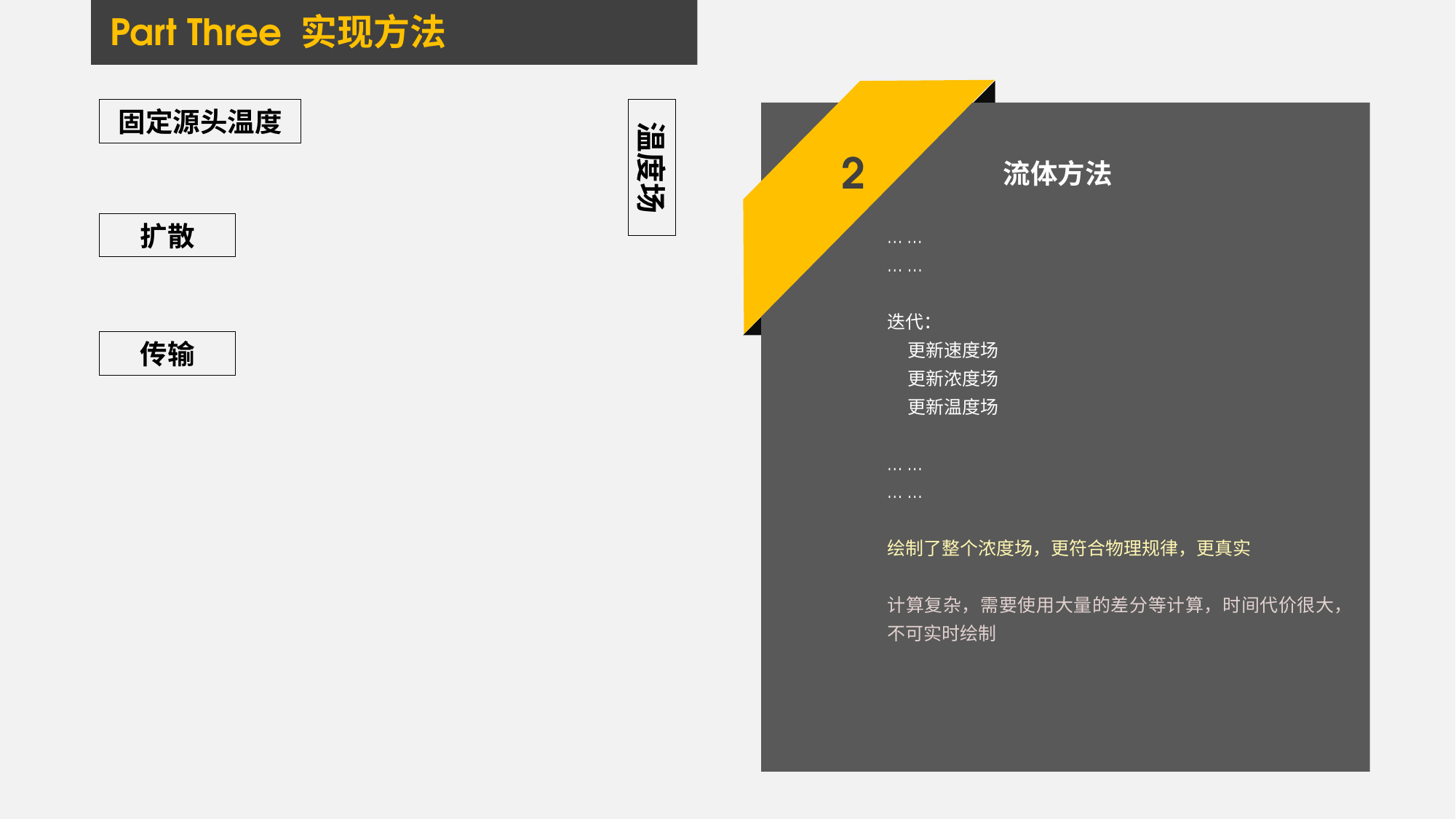

Part Three 实现方法

固定源头温度

2
温度场
流体方法

… …
… …

迭代：
    更新速度场
    更新浓度场
    更新温度场

… …
… …

绘制了整个浓度场，更符合物理规律，更真实

计算复杂，需要使用大量的差分等计算，时间代价很大，不可实时绘制
扩散

传输